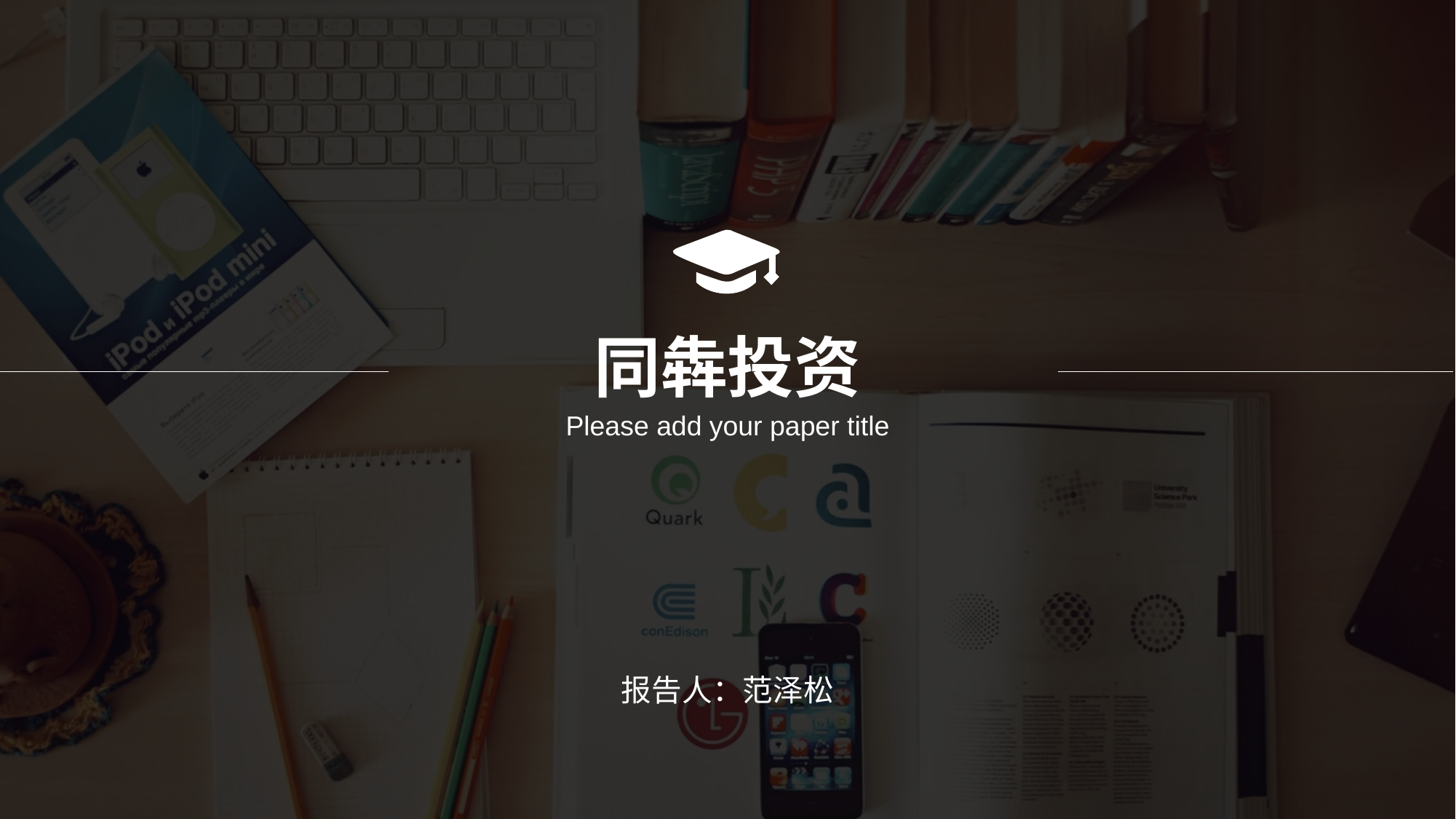

同犇投资
Please add your paper title
报告人：范泽松